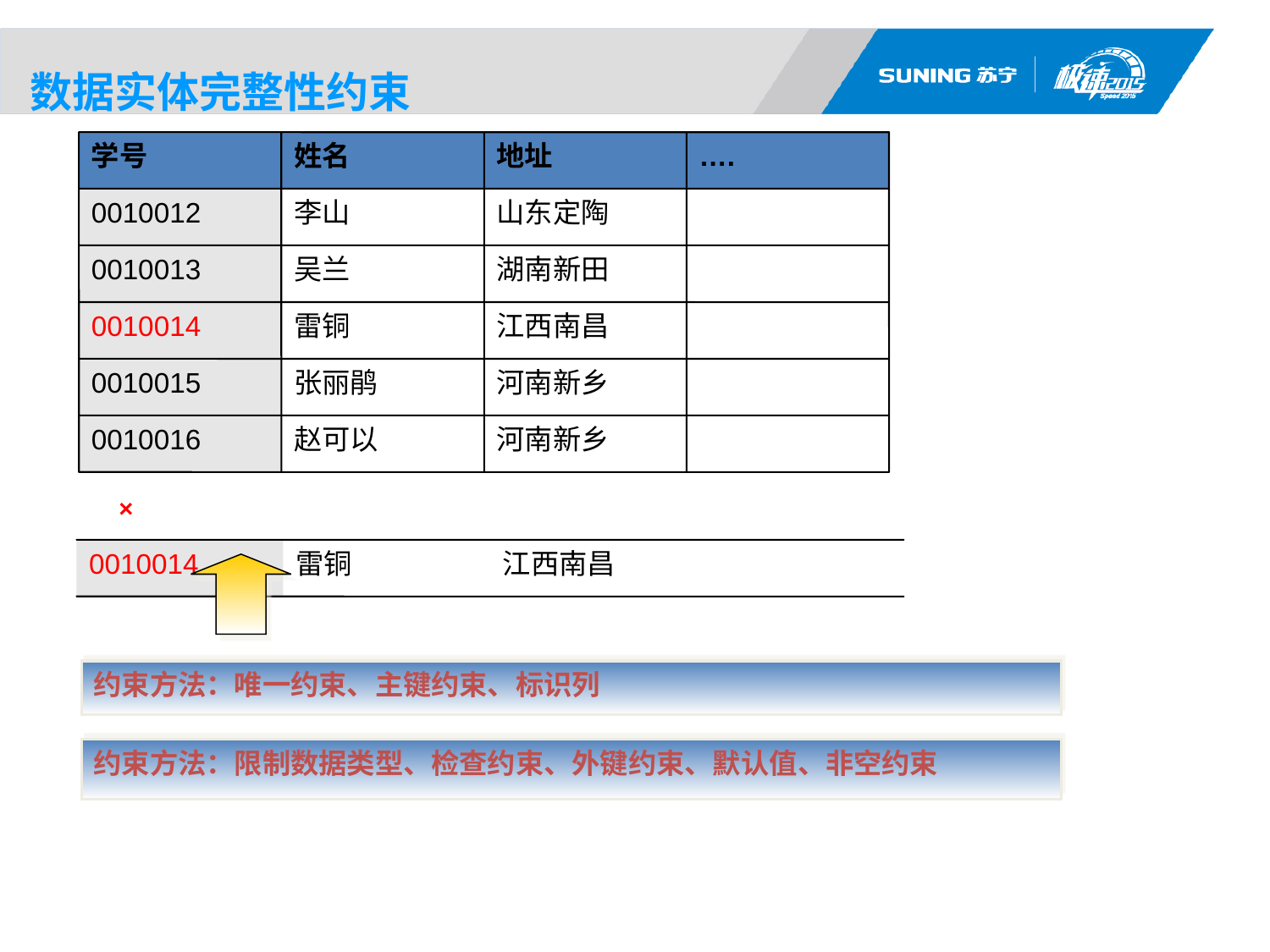

# 数据实体完整性约束
学号

姓名

地址

….

0010012

李山
山东定陶

0010013

吴兰
湖南新田

0010014

雷铜
江西南昌

0010015

张丽鹃
河南新乡

0010016

赵可以
河南新乡

×
0010014

雷铜
江西南昌

约束方法：唯一约束、主键约束、标识列
约束方法：限制数据类型、检查约束、外键约束、默认值、非空约束